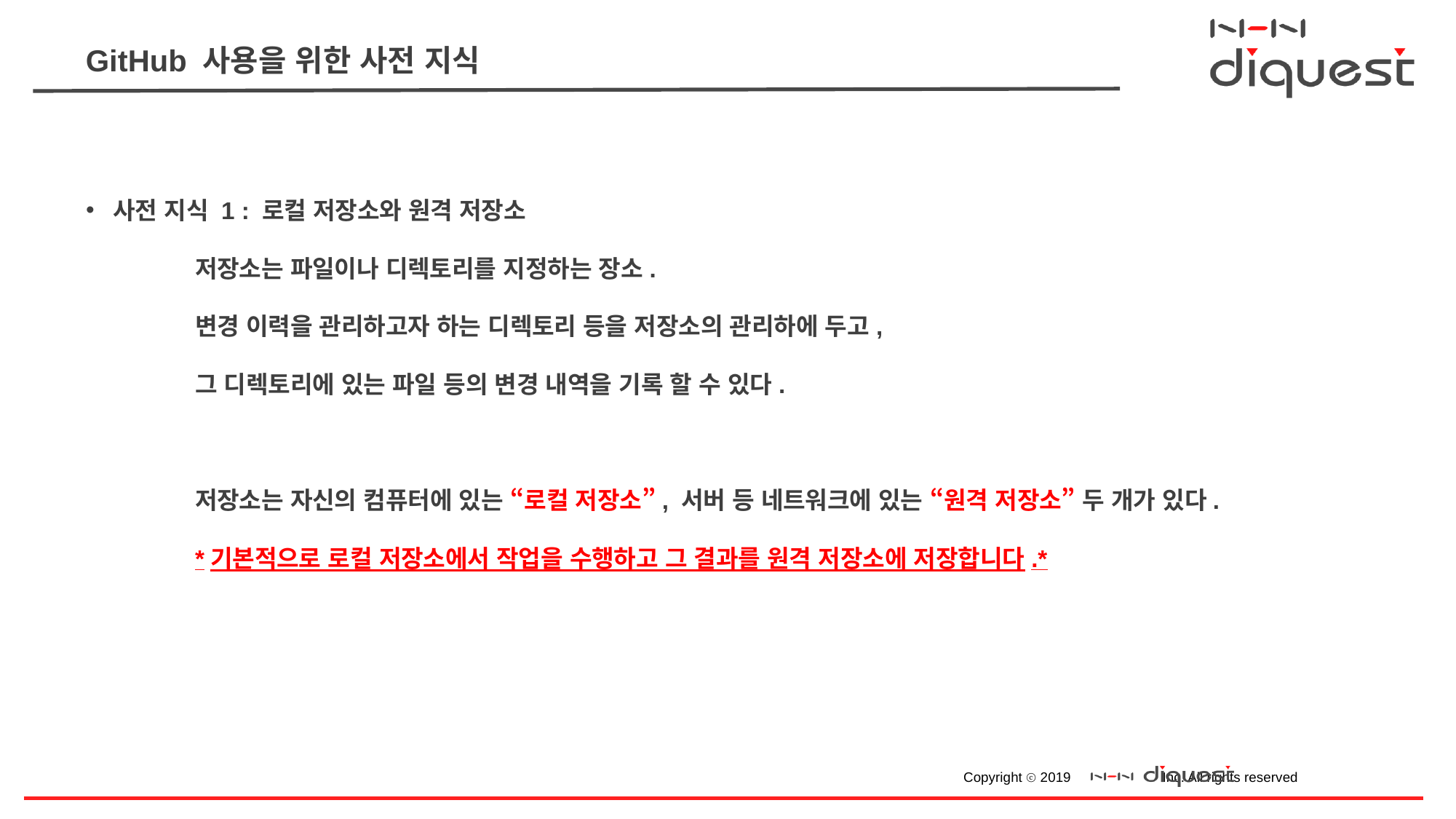

# GitHub 사용을 위한 사전 지식
사전 지식 1 : 로컬 저장소와 원격 저장소
	저장소는 파일이나 디렉토리를 지정하는 장소.
	변경 이력을 관리하고자 하는 디렉토리 등을 저장소의 관리하에 두고,
	그 디렉토리에 있는 파일 등의 변경 내역을 기록 할 수 있다.

	저장소는 자신의 컴퓨터에 있는 “로컬 저장소”, 서버 등 네트워크에 있는 “원격 저장소” 두 개가 있다.
	*기본적으로 로컬 저장소에서 작업을 수행하고 그 결과를 원격 저장소에 저장합니다.*